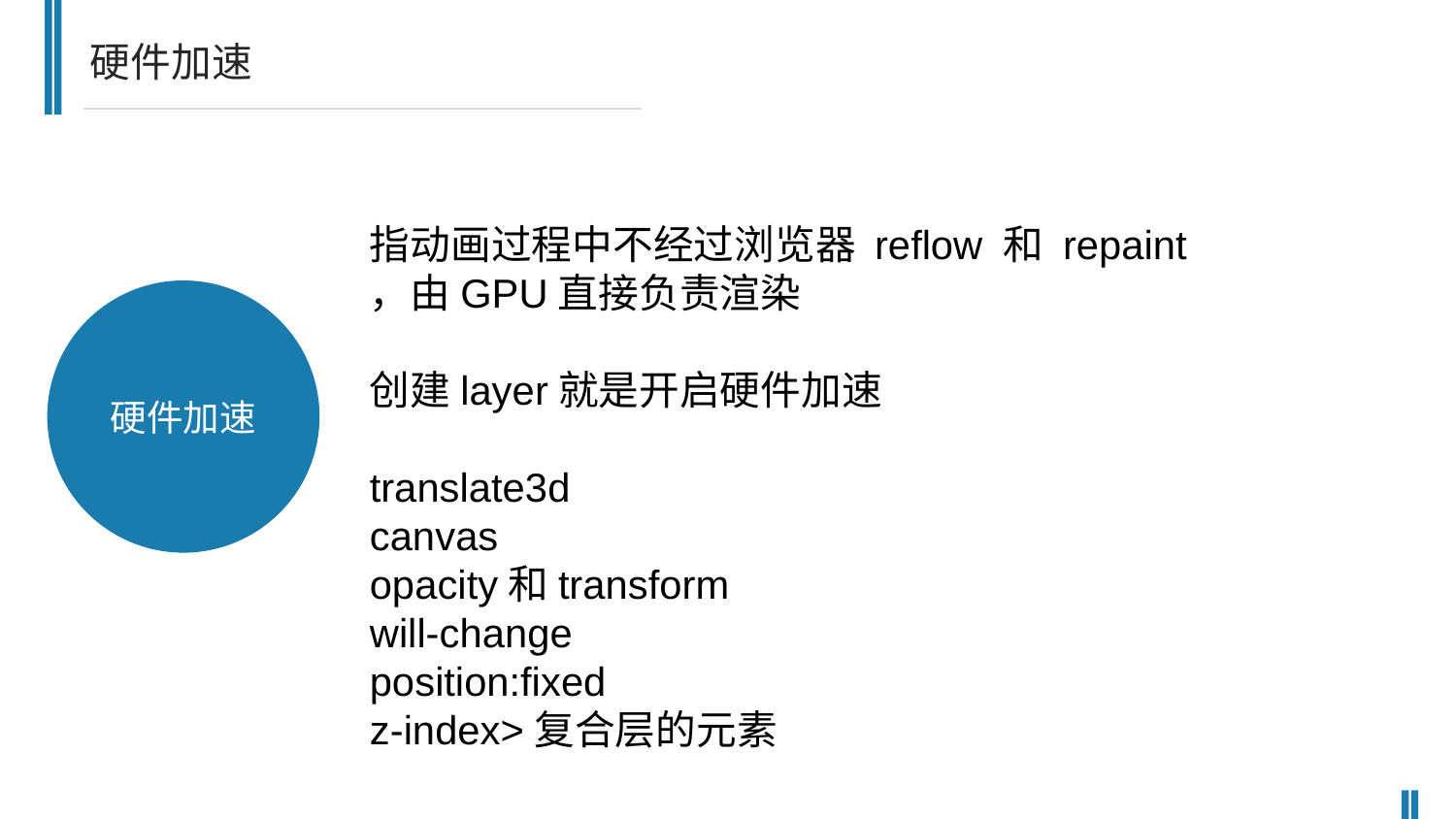

硬件加速
指动画过程中不经过浏览器 reflow 和 repaint ，由GPU直接负责渲染

创建layer就是开启硬件加速

translate3d
canvas
opacity和transform
will-change
position:fixed
z-index>复合层的元素

硬件加速